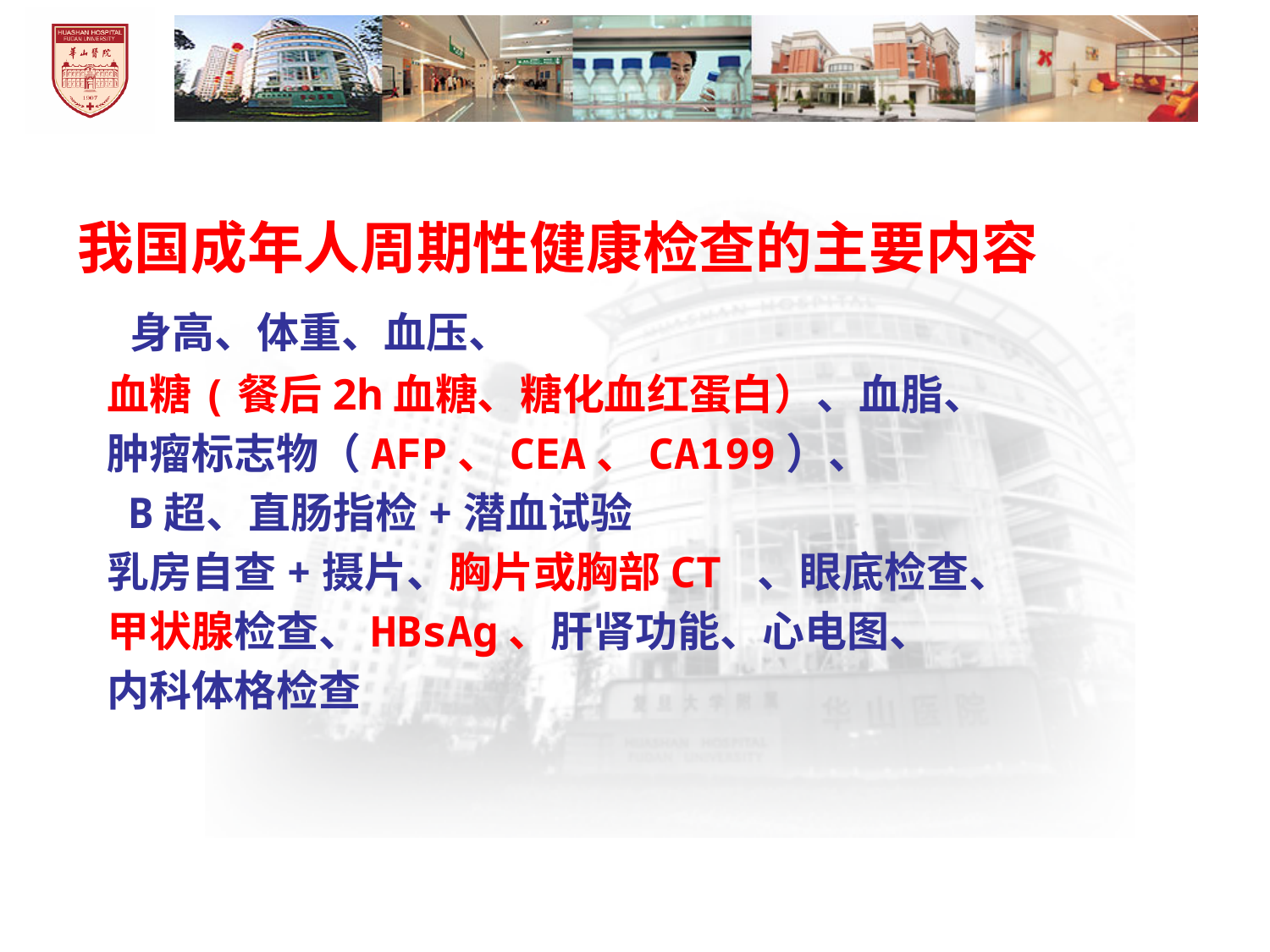

我国成年人周期性健康检查的主要内容
   身高、体重、血压、
  血糖(餐后2h血糖、糖化血红蛋白）、血脂、
  肿瘤标志物（AFP、CEA、CA199）、
  B超、直肠指检+潜血试验
  乳房自查+摄片、胸片或胸部CT 、眼底检查、
  甲状腺检查、HBsAg、肝肾功能、心电图、
  内科体格检查